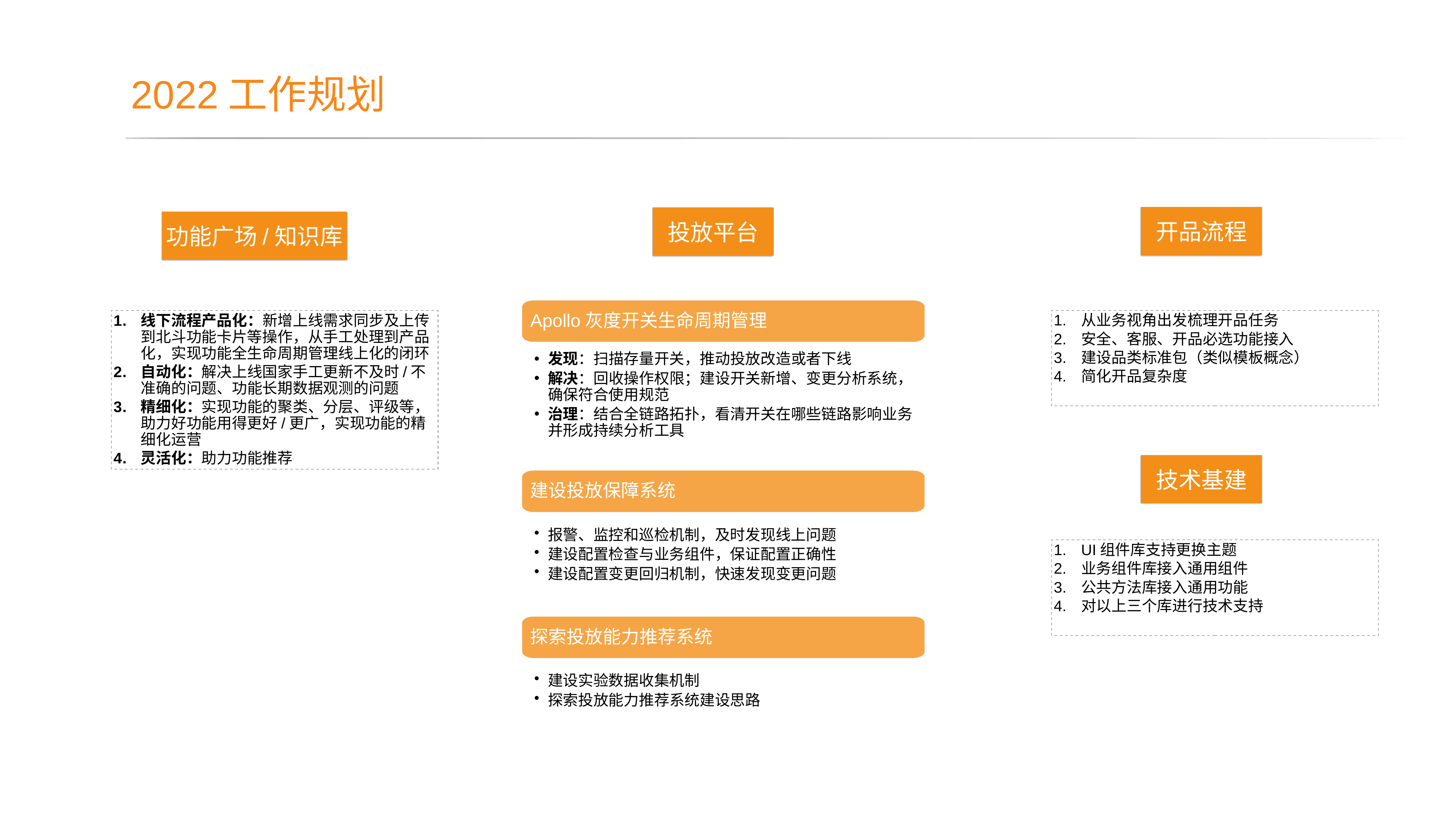

2022工作规划
开品流程
投放平台
功能广场/知识库
Apollo灰度开关生命周期管理
发现：扫描存量开关，推动投放改造或者下线
解决：回收操作权限；建设开关新增、变更分析系统，确保符合使用规范
治理：结合全链路拓扑，看清开关在哪些链路影响业务并形成持续分析工具
建设投放保障系统
报警、监控和巡检机制，及时发现线上问题
建设配置检查与业务组件，保证配置正确性
建设配置变更回归机制，快速发现变更问题
探索投放能力推荐系统
建设实验数据收集机制
探索投放能力推荐系统建设思路
线下流程产品化：新增上线需求同步及上传到北斗功能卡片等操作，从手工处理到产品化，实现功能全生命周期管理线上化的闭环
自动化：解决上线国家手工更新不及时/不准确的问题、功能长期数据观测的问题
精细化：实现功能的聚类、分层、评级等，助力好功能用得更好/更广，实现功能的精细化运营
灵活化：助力功能推荐
从业务视角出发梳理开品任务
安全、客服、开品必选功能接入
建设品类标准包（类似模板概念）
简化开品复杂度

技术基建
UI组件库支持更换主题
业务组件库接入通用组件
公共方法库接入通用功能
对以上三个库进行技术支持